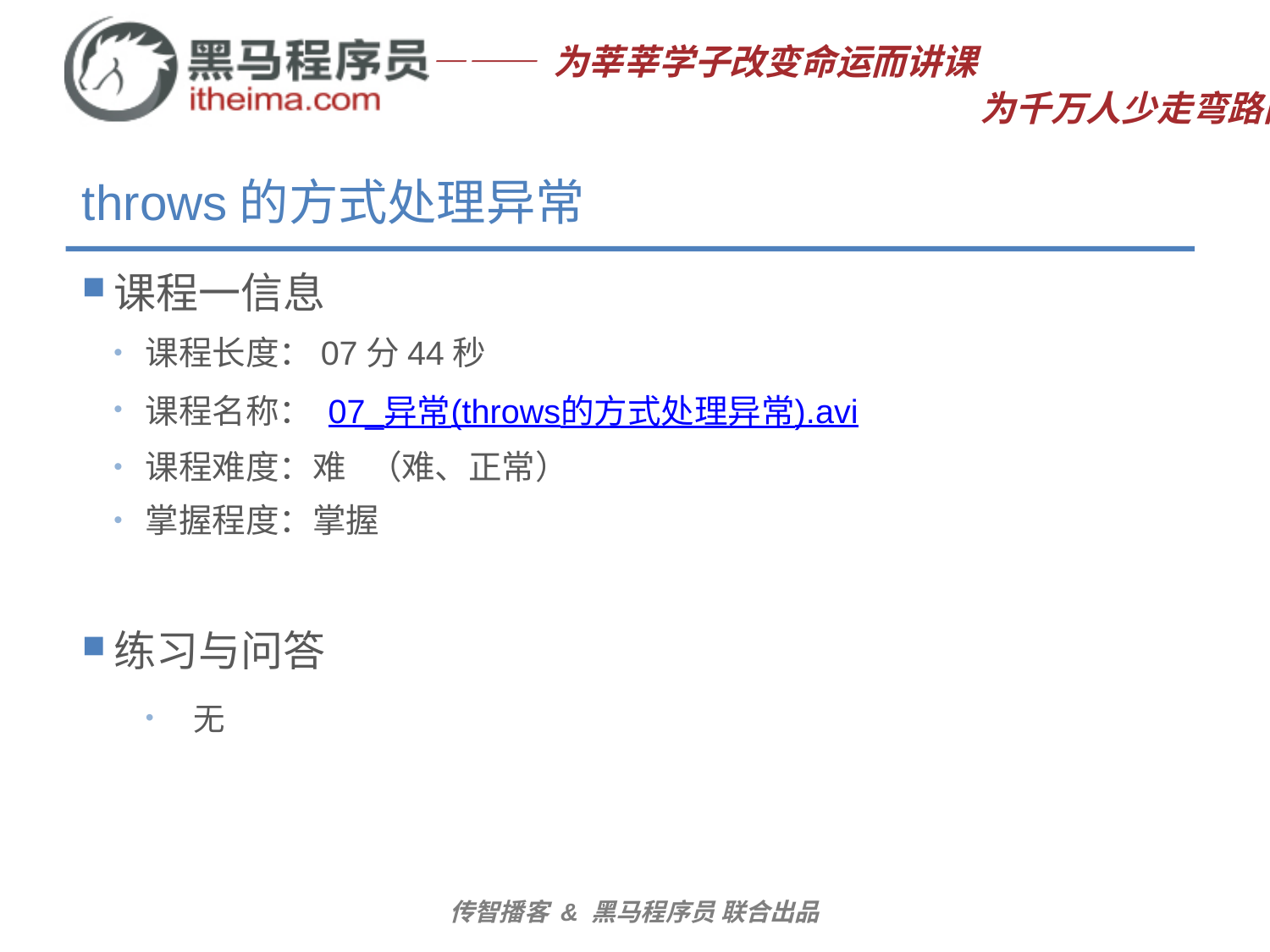

# throws的方式处理异常
课程一信息
课程长度：07分44秒
课程名称： 07_异常(throws的方式处理异常).avi
课程难度：难   （难、正常）
掌握程度：掌握

练习与问答
无